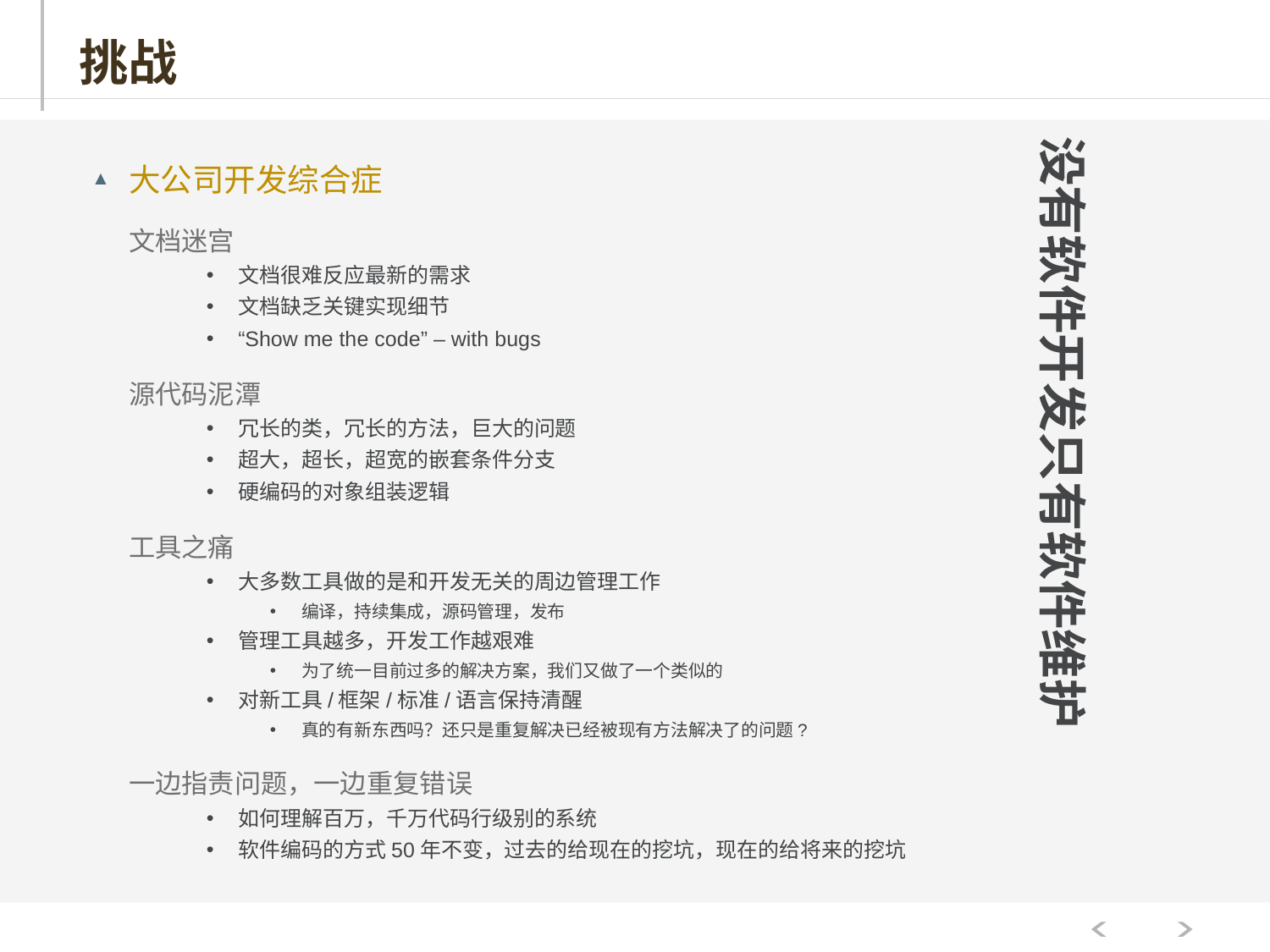

# 挑战
没有软件开发只有软件维护
大公司开发综合症
文档迷宫
文档很难反应最新的需求
文档缺乏关键实现细节
“Show me the code” – with bugs
源代码泥潭
冗长的类，冗长的方法，巨大的问题
超大，超长，超宽的嵌套条件分支
硬编码的对象组装逻辑
工具之痛
大多数工具做的是和开发无关的周边管理工作
编译，持续集成，源码管理，发布
管理工具越多，开发工作越艰难
为了统一目前过多的解决方案，我们又做了一个类似的
对新工具/框架/标准/语言保持清醒
真的有新东西吗？还只是重复解决已经被现有方法解决了的问题?
一边指责问题，一边重复错误
如何理解百万，千万代码行级别的系统
软件编码的方式50年不变，过去的给现在的挖坑，现在的给将来的挖坑